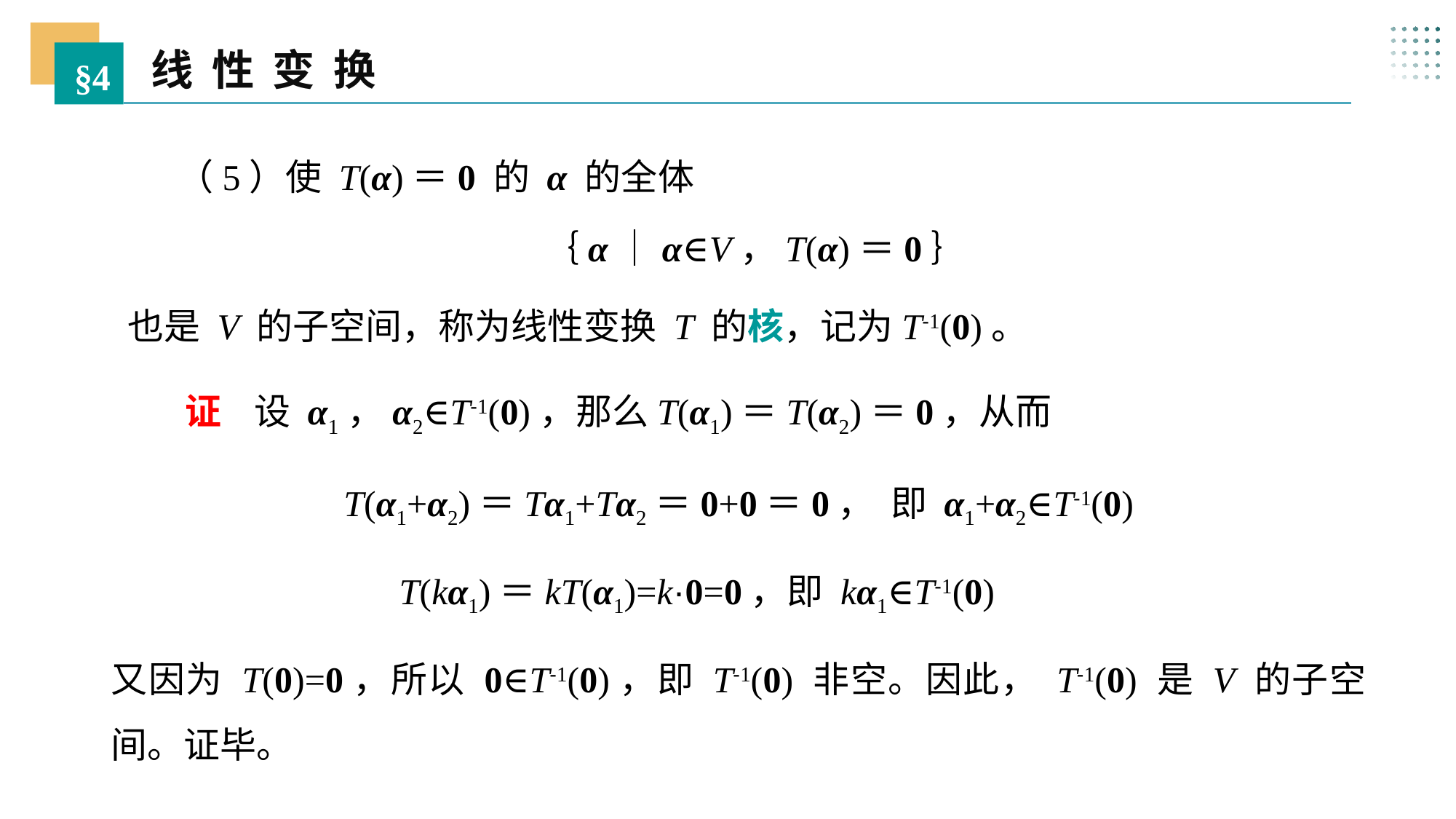

线 性 变 换
§4
     （5）使 T(α)＝0 的 α 的全体
｛α｜α∈V，T(α)＝0｝
也是 V 的子空间，称为线性变换 T 的核，记为T-1(0)。
        证    设 α1，α2∈T-1(0)，那么T(α1)＝T(α2)＝0，从而
T(α1+α2)＝Tα1+Tα2＝0+0＝0，  即 α1+α2∈T-1(0)
T(kα1)＝kT(α1)=k·0=0，即 kα1∈T-1(0)
又因为 T(0)=0，所以 0∈T-1(0)，即 T-1(0) 非空。因此， T-1(0) 是 V 的子空间。证毕。